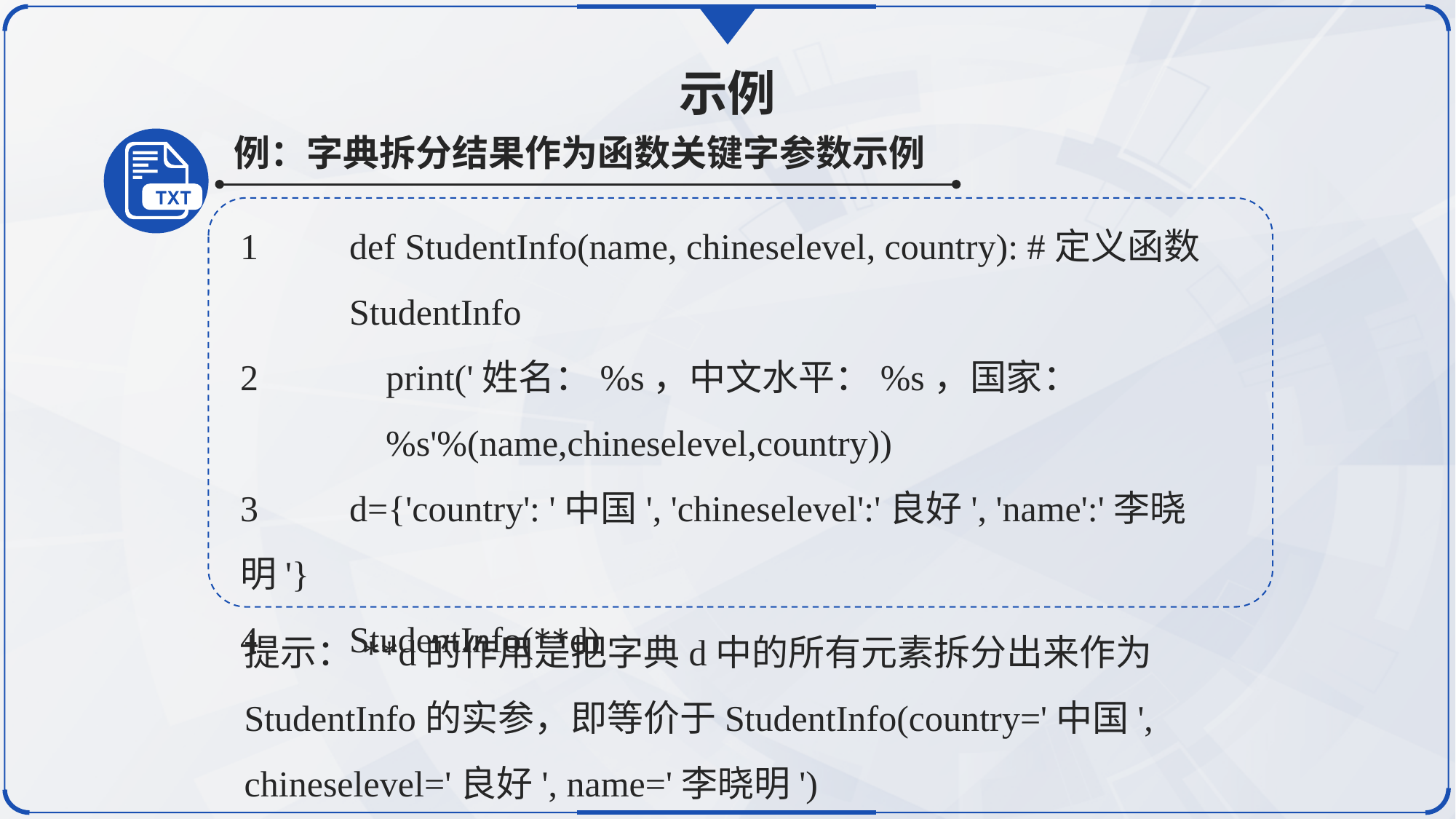

示例
例：字典拆分结果作为函数关键字参数示例

1	def StudentInfo(name, chineselevel, country): #定义函数
            StudentInfo
2	    print('姓名：%s，中文水平：%s，国家：
                %s'%(name,chineselevel,country))
3	d={'country': '中国', 'chineselevel':'良好', 'name':'李晓明'}
4	StudentInfo(**d)

提示：**d的作用是把字典d中的所有元素拆分出来作为StudentInfo的实参，即等价于StudentInfo(country='中国', chineselevel='良好', name='李晓明')